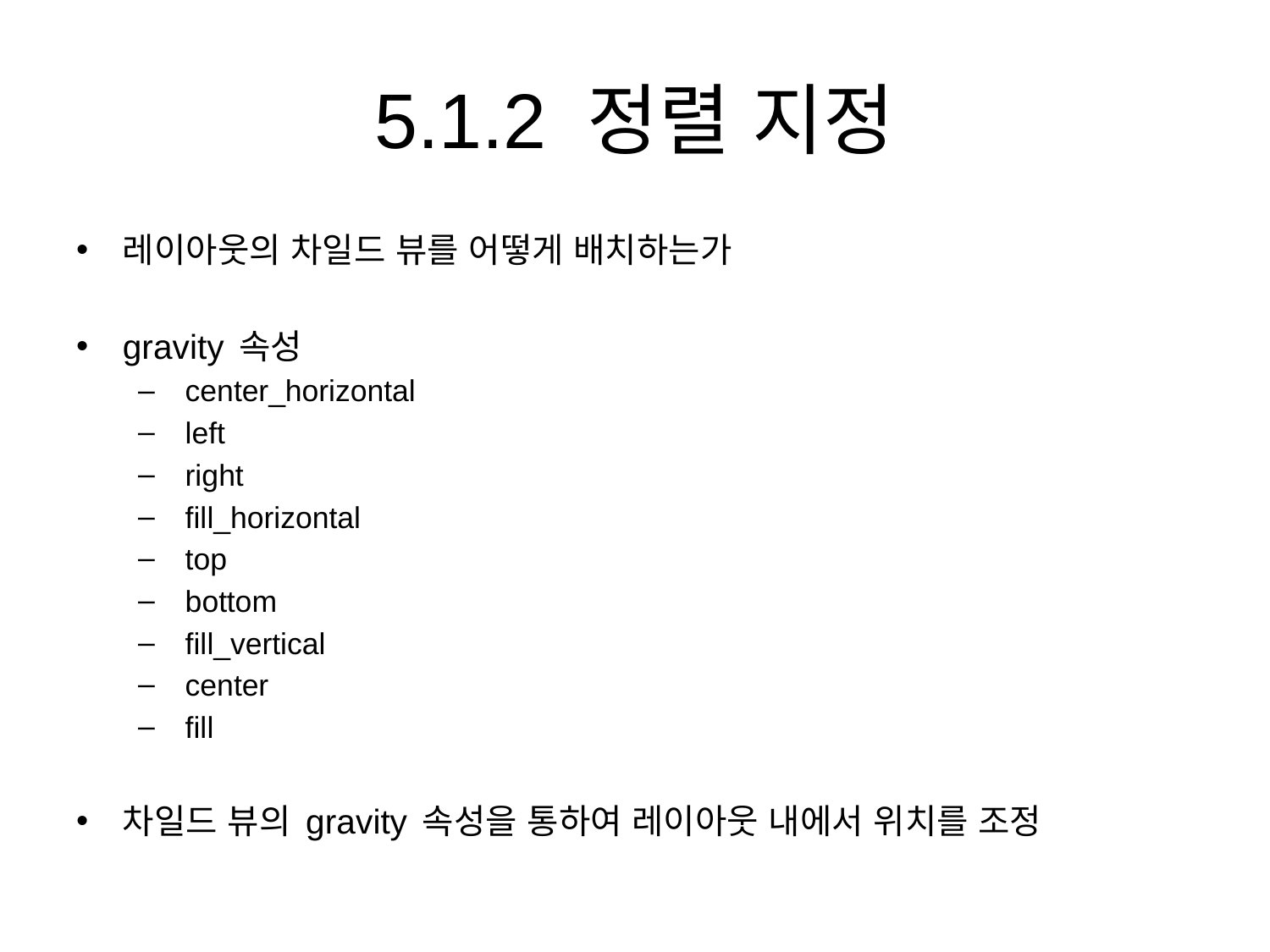

# 5.1.2 정렬 지정
레이아웃의 차일드 뷰를 어떻게 배치하는가

gravity 속성
 center_horizontal
 left
 right
 fill_horizontal
 top
 bottom
 fill_vertical
 center
 fill

차일드 뷰의 gravity 속성을 통하여 레이아웃 내에서 위치를 조정